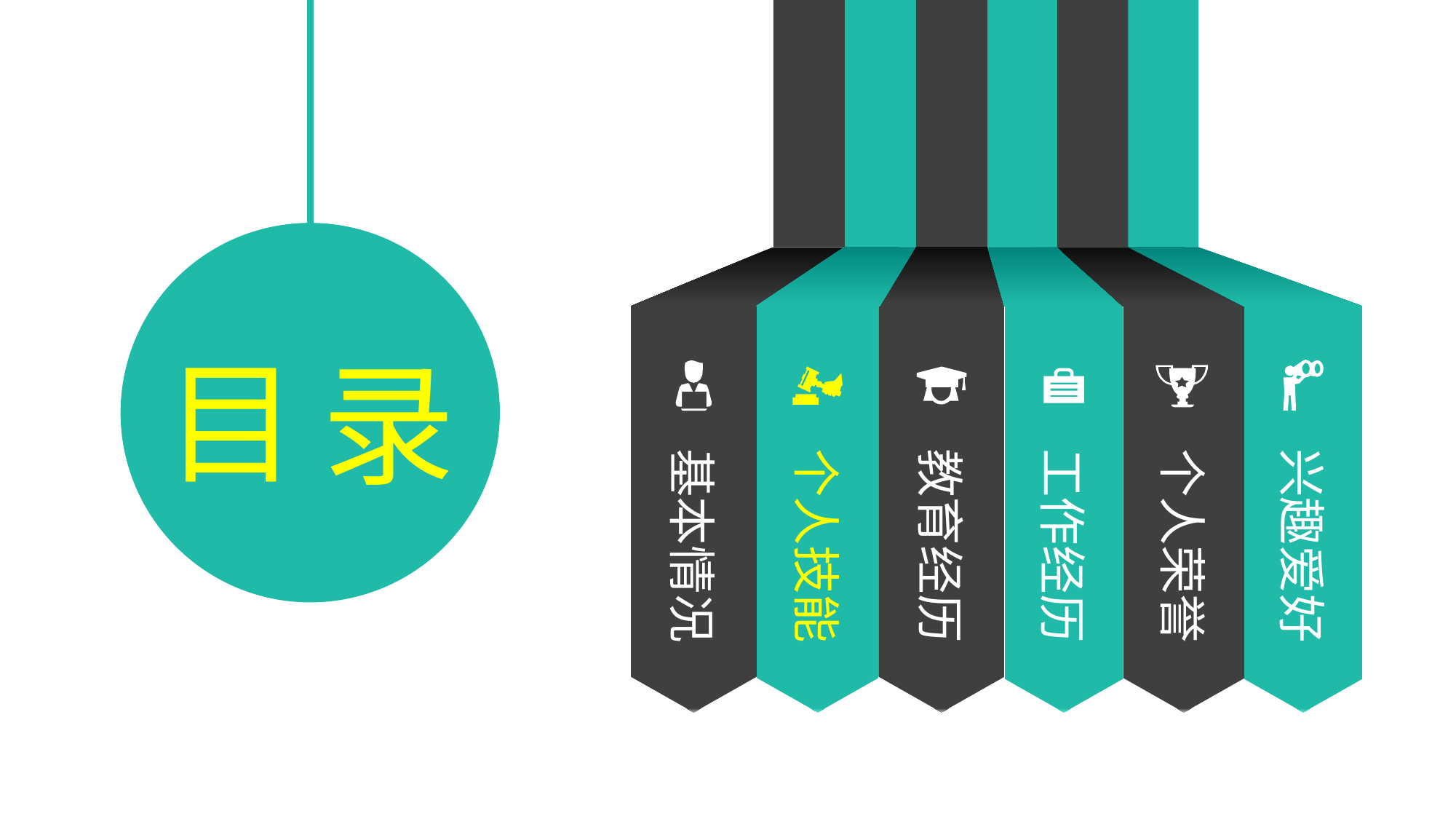

个人技能
教育经历
工作经历
兴趣爱好
基本情况
个人荣誉

目
录